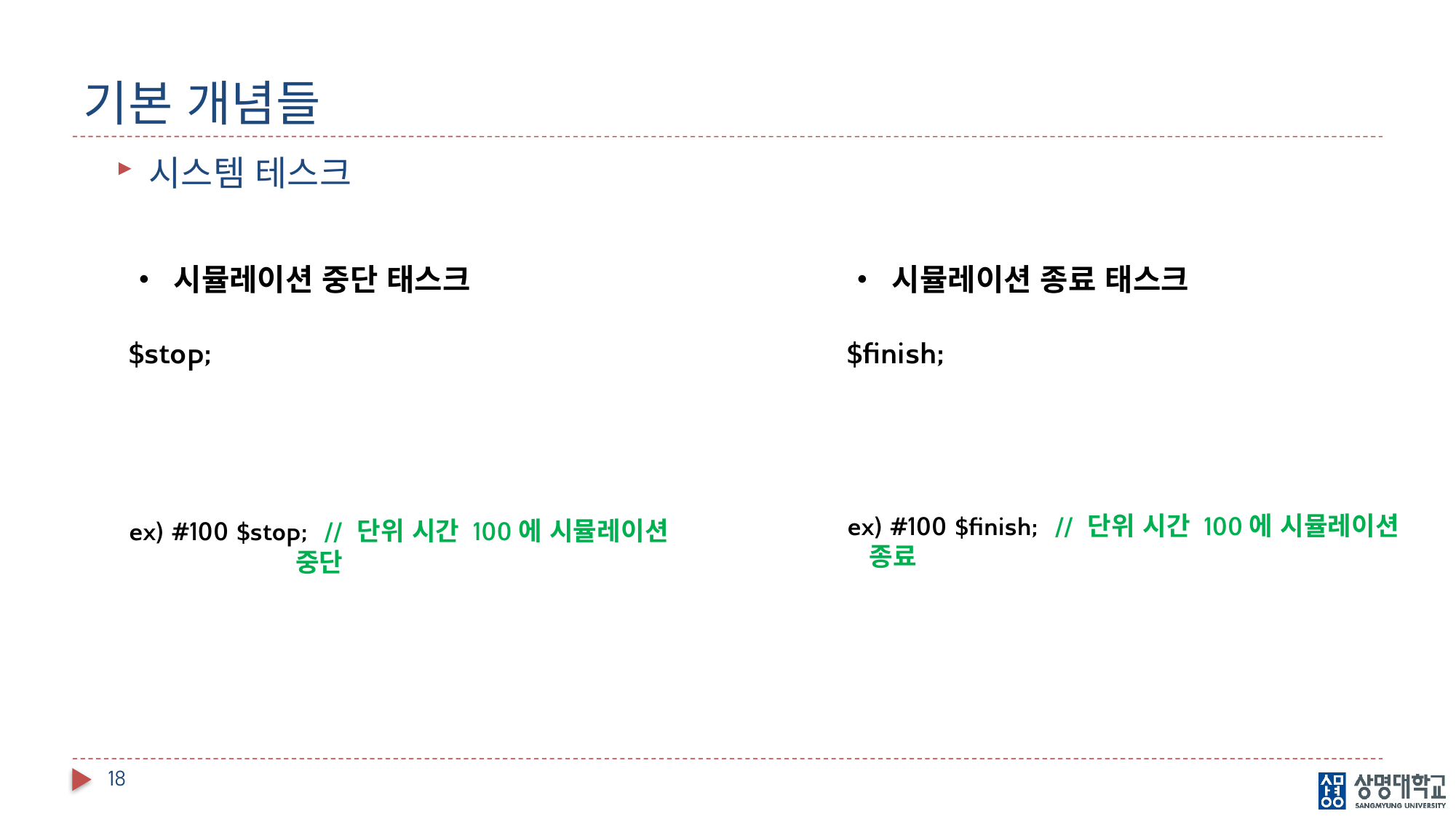

# 기본 개념들
시스템 테스크
• 시뮬레이션 중단 태스크

$stop;

ex) #100 $stop;  // 단위 시간 100에 시뮬레이션                              중단
• 시뮬레이션 종료 태스크

$finish;

ex) #100 $finish;  // 단위 시간 100에 시뮬레이션      종료

18